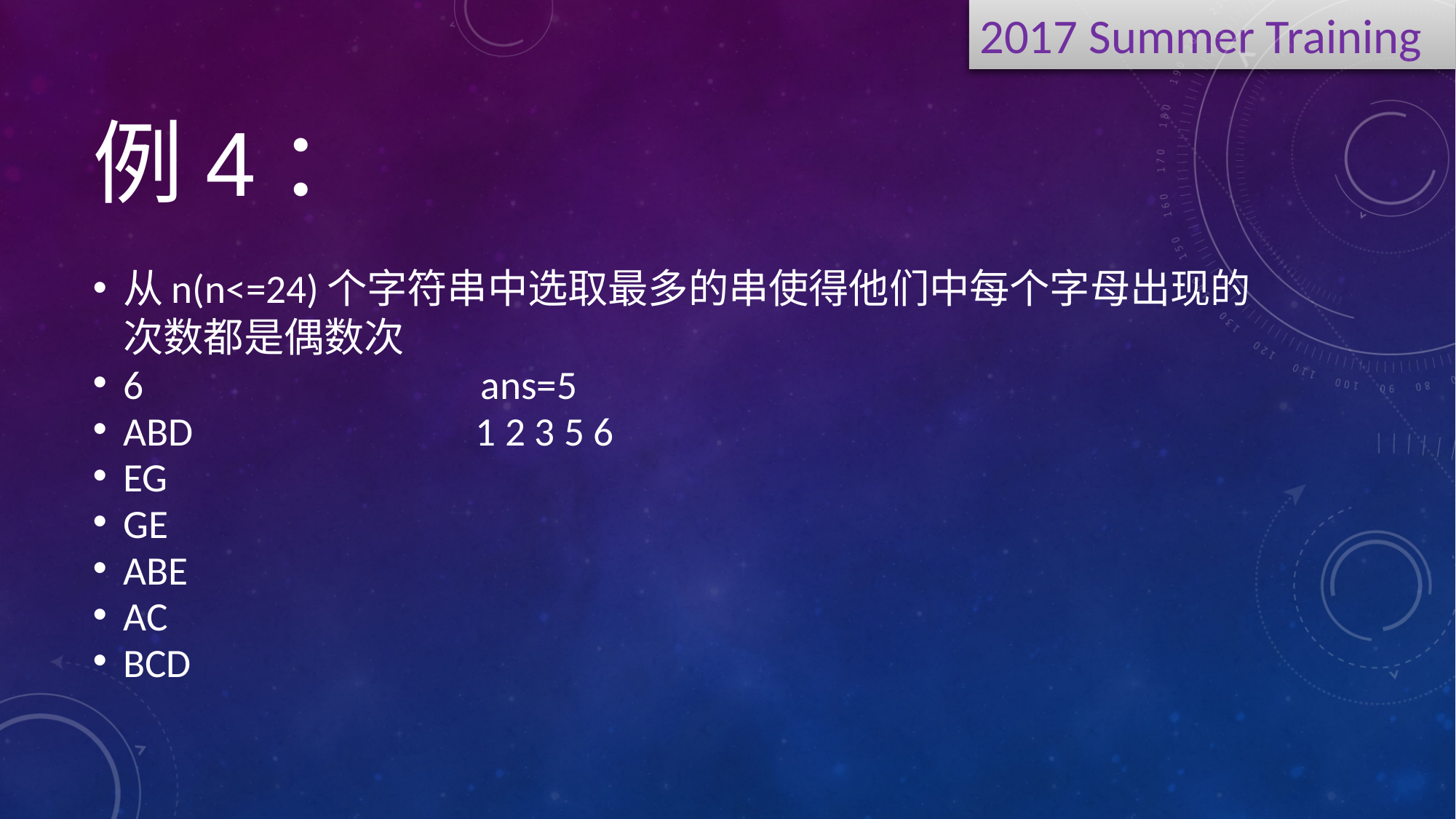

# 例4：
从n(n<=24)个字符串中选取最多的串使得他们中每个字母出现的次数都是偶数次
6                                     ans=5
ABD                               1 2 3 5 6
EG
GE
ABE
AC
BCD